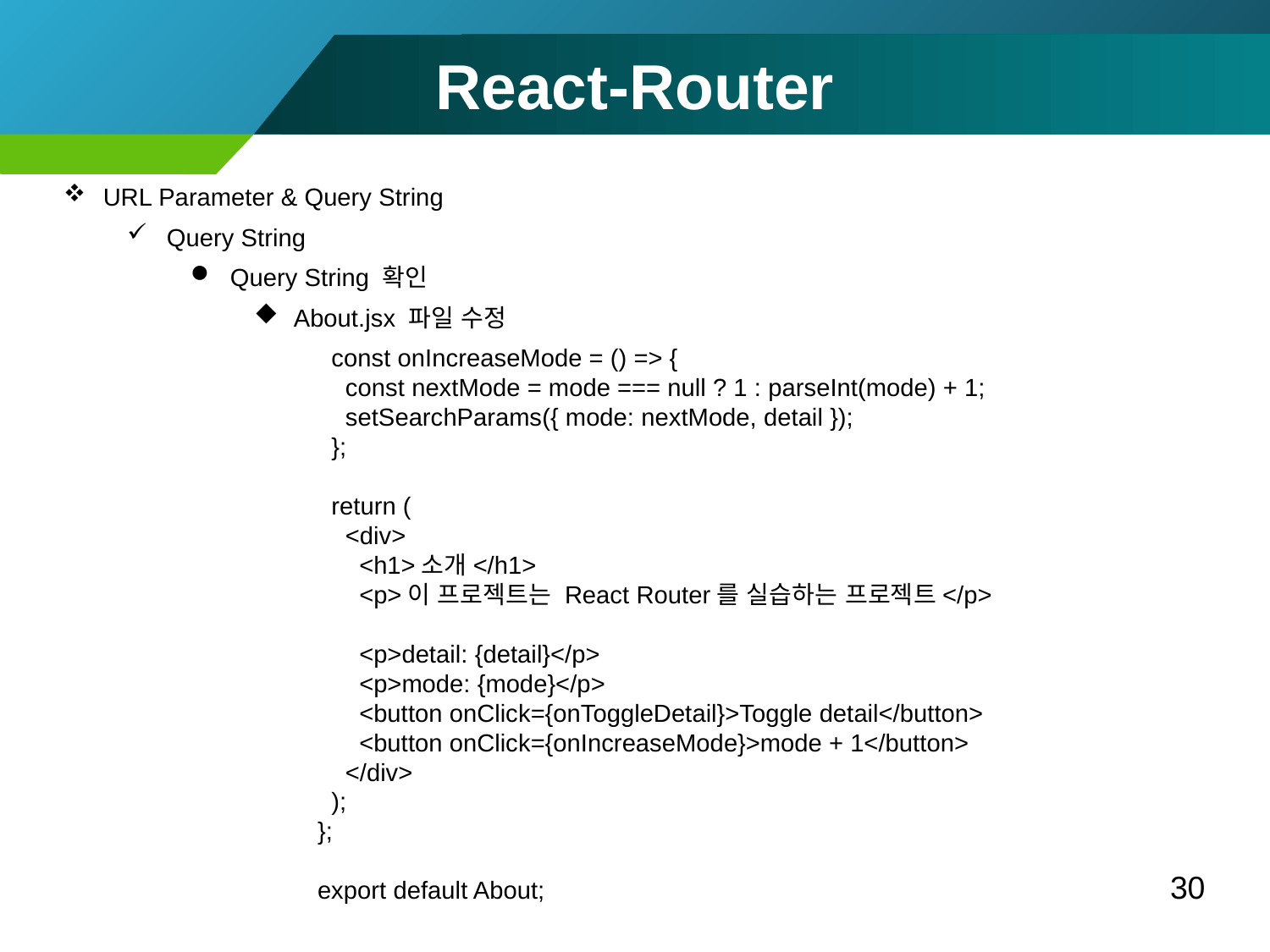

React-Router
URL Parameter & Query String
Query String
Query String 확인
About.jsx 파일 수정
  const onIncreaseMode = () => {
    const nextMode = mode === null ? 1 : parseInt(mode) + 1;
    setSearchParams({ mode: nextMode, detail });
  };

  return (
    <div>
      <h1>소개</h1>
      <p>이 프로젝트는 React Router를 실습하는 프로젝트</p>

      <p>detail: {detail}</p>
      <p>mode: {mode}</p>
      <button onClick={onToggleDetail}>Toggle detail</button>
      <button onClick={onIncreaseMode}>mode + 1</button>
    </div>
  );
};

export default About;
30